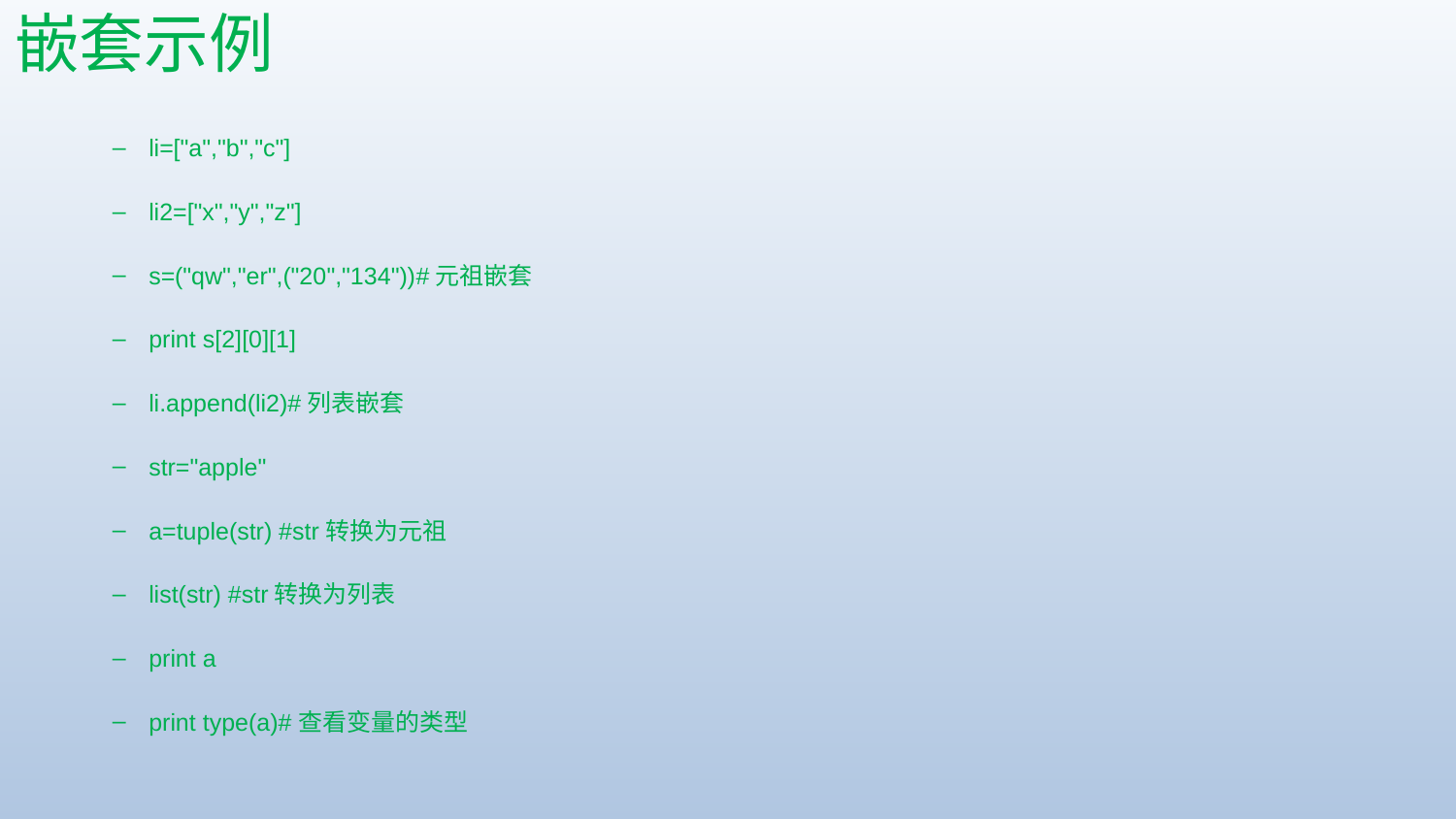

# 嵌套示例
li=["a","b","c"]
li2=["x","y","z"]
s=("qw","er",("20","134"))#元祖嵌套
print s[2][0][1]
li.append(li2)#列表嵌套
str="apple"
a=tuple(str) #str转换为元祖
list(str) #str转换为列表
print a
print type(a)#查看变量的类型